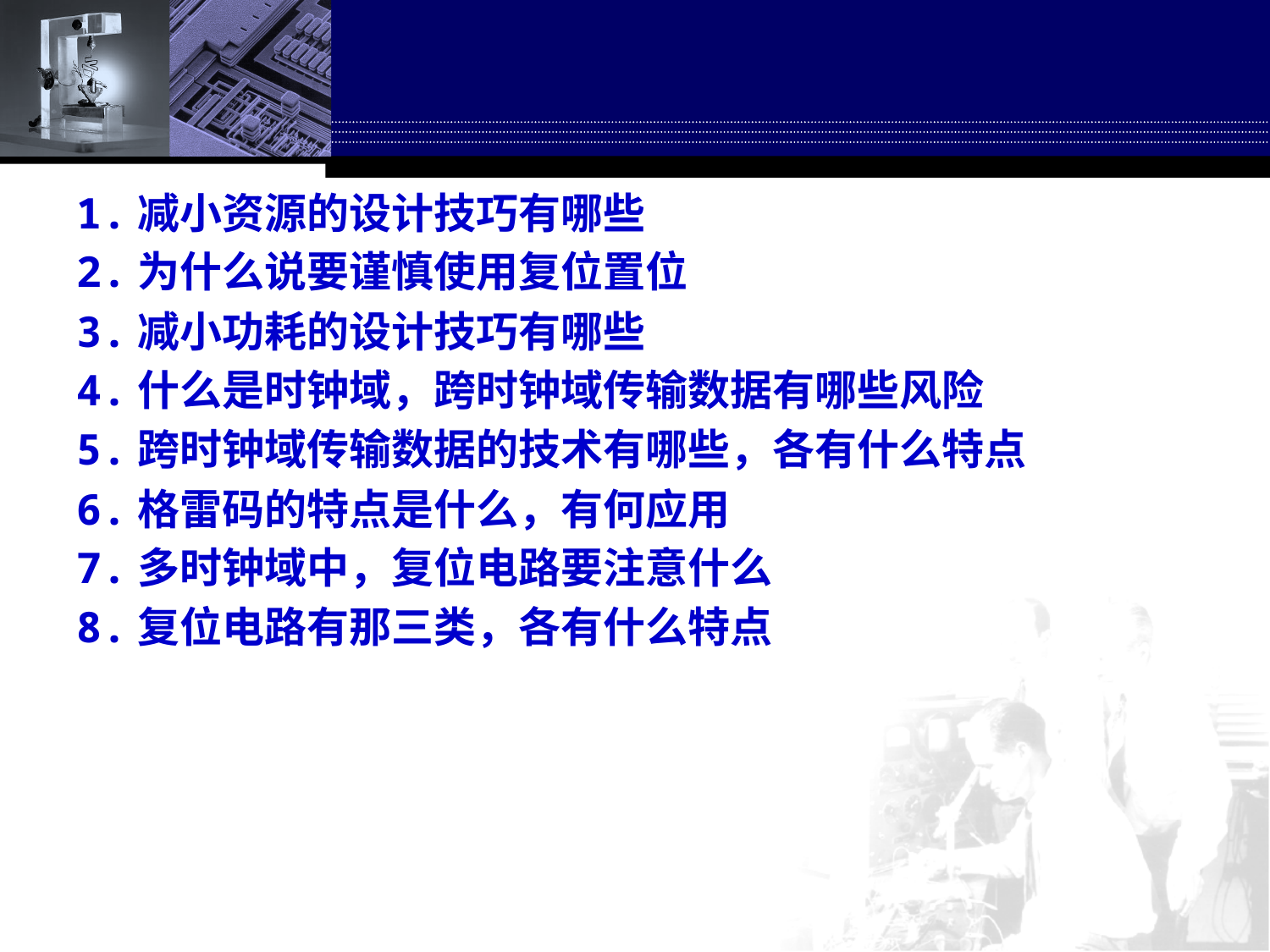

#
1.减小资源的设计技巧有哪些
2.为什么说要谨慎使用复位置位
3.减小功耗的设计技巧有哪些
4.什么是时钟域，跨时钟域传输数据有哪些风险
5.跨时钟域传输数据的技术有哪些，各有什么特点
6.格雷码的特点是什么，有何应用
7.多时钟域中，复位电路要注意什么
8.复位电路有那三类，各有什么特点